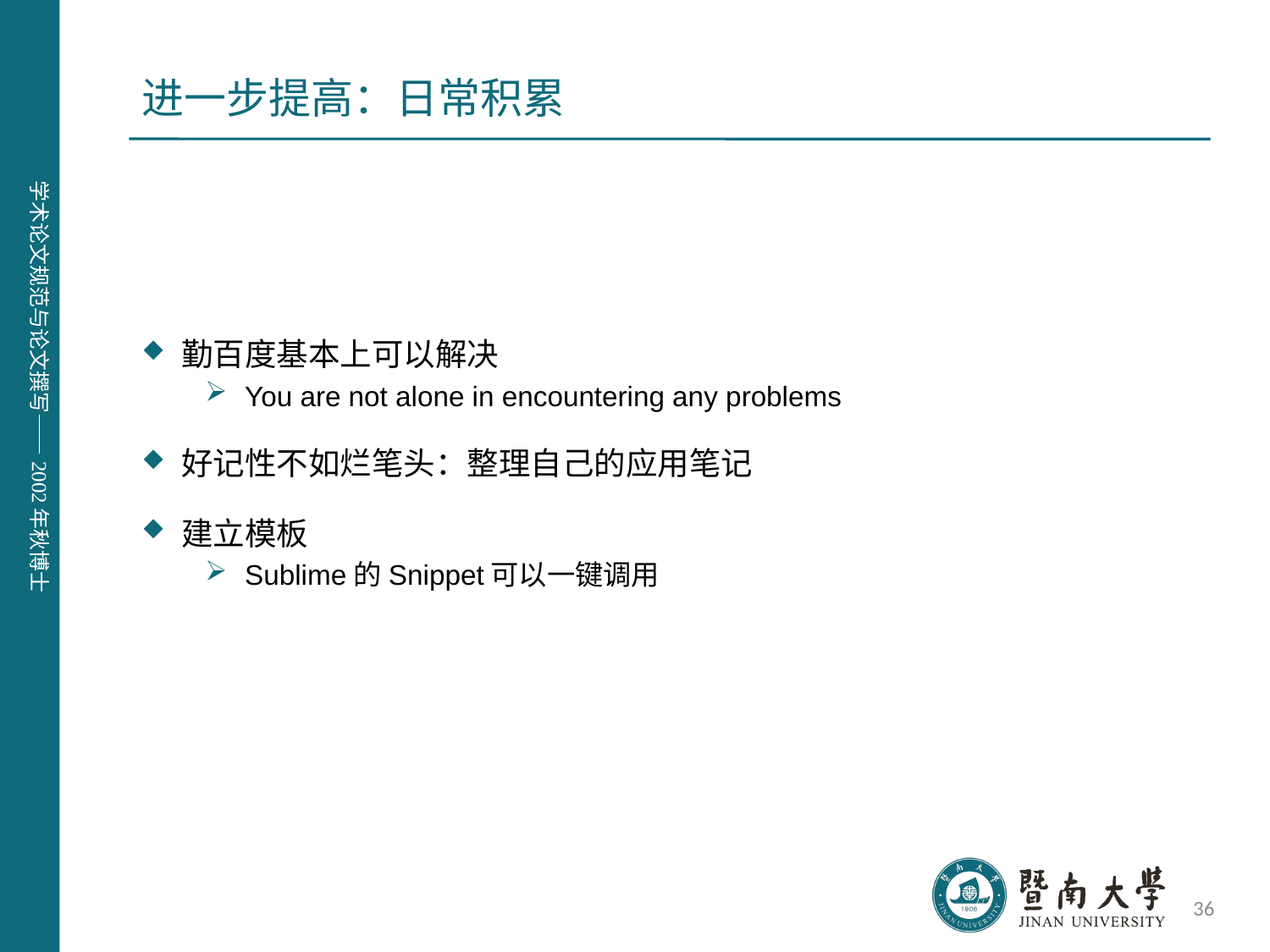

# 进一步提高：日常积累

勤百度基本上可以解决
You are not alone in encountering any problems
好记性不如烂笔头：整理自己的应用笔记
建立模板
Sublime的Snippet可以一键调用
36